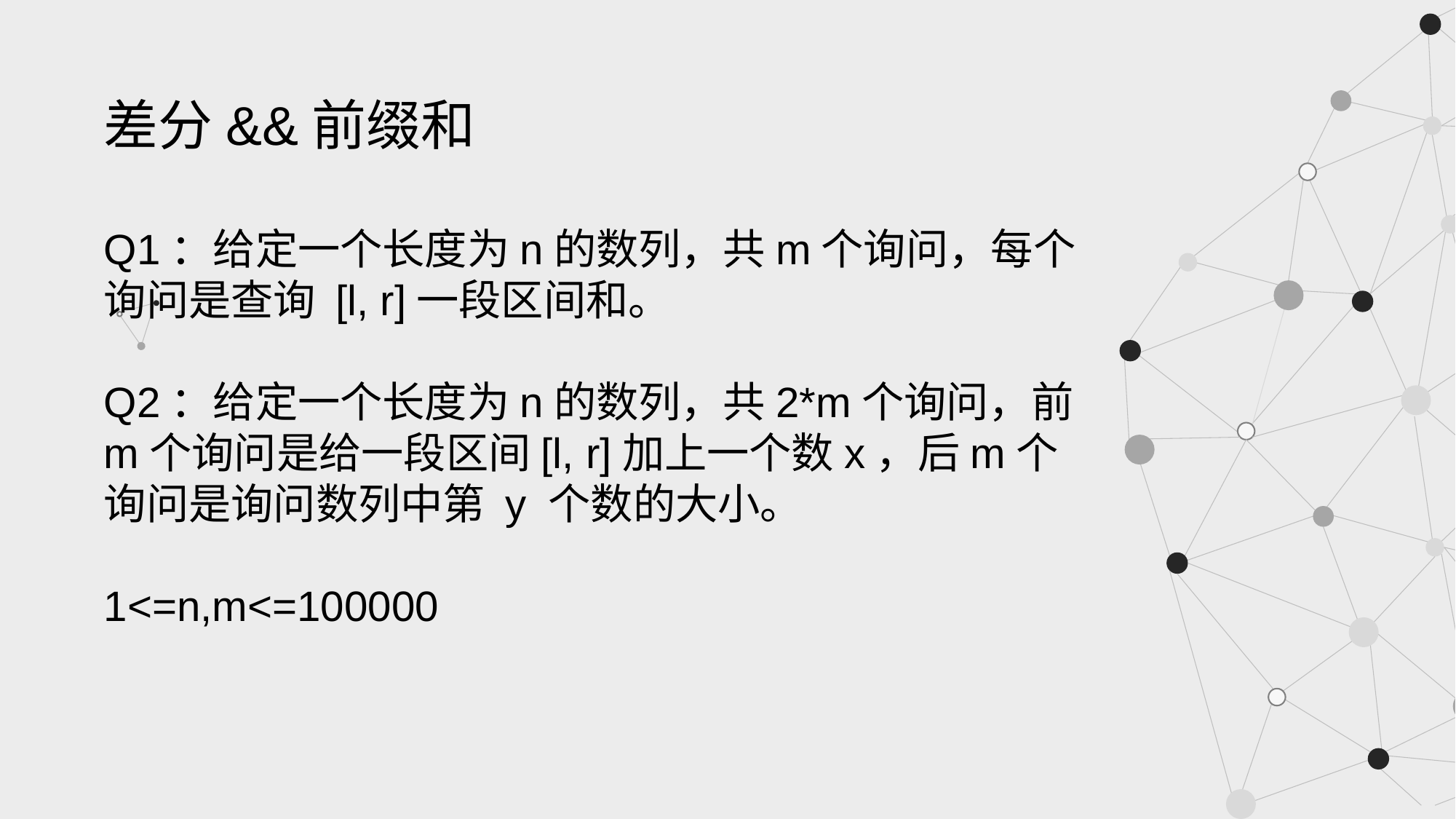

差分&&前缀和

Q1：给定一个长度为n的数列，共m个询问，每个询问是查询 [l, r]一段区间和。

Q2：给定一个长度为n的数列，共2*m个询问，前m个询问是给一段区间[l, r]加上一个数x，后m个询问是询问数列中第 y 个数的大小。

1<=n,m<=100000